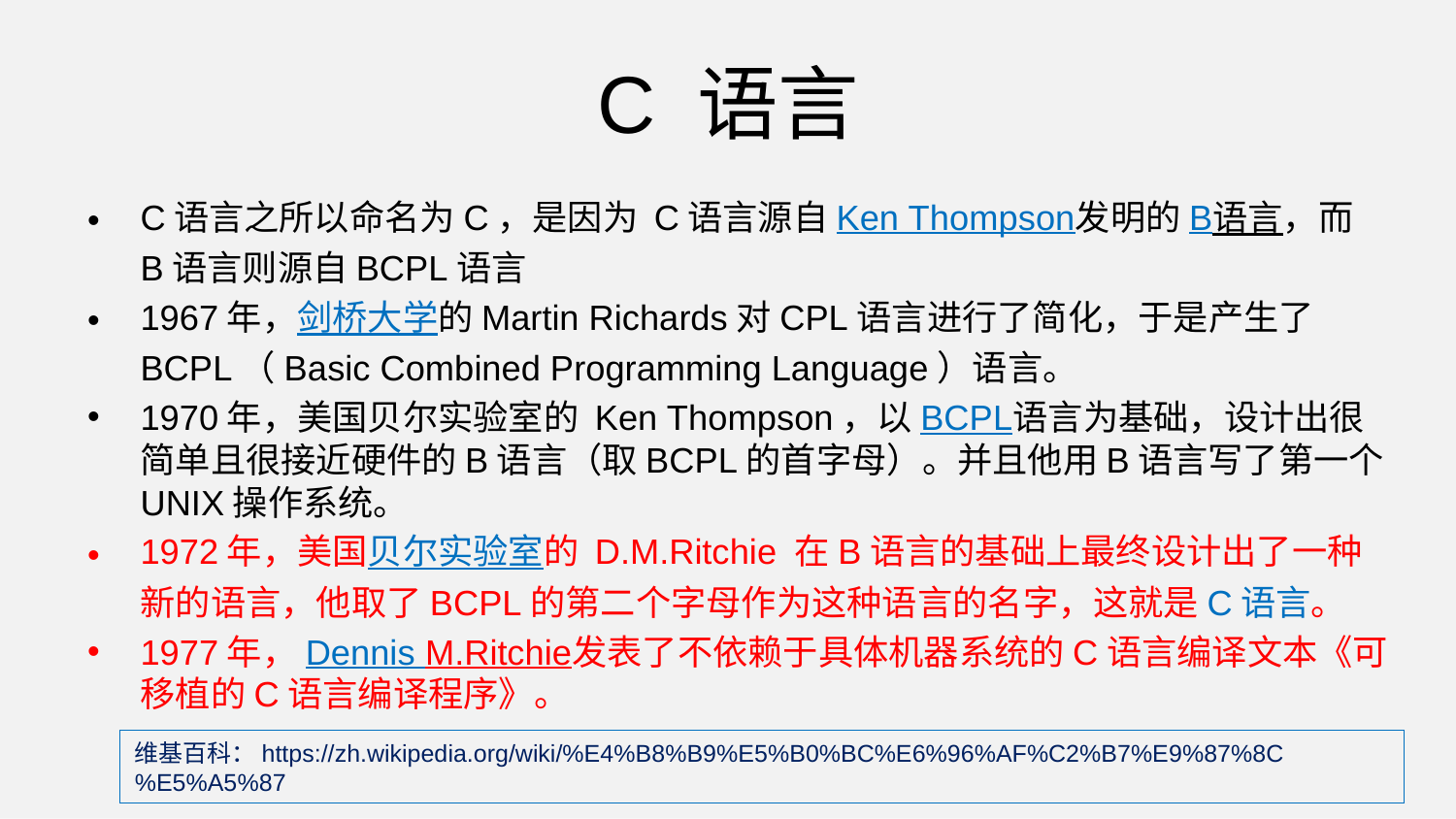

# C 语言
C语言之所以命名为C，是因为 C语言源自Ken Thompson发明的B语言，而 B语言则源自BCPL语言
1967年，剑桥大学的Martin Richards对CPL语言进行了简化，于是产生了BCPL（Basic Combined Programming Language）语言。
1970年，美国贝尔实验室的 Ken Thompson，以BCPL语言为基础，设计出很简单且很接近硬件的B语言（取BCPL的首字母）。并且他用B语言写了第一个UNIX操作系统。
1972年，美国贝尔实验室的 D.M.Ritchie 在B语言的基础上最终设计出了一种新的语言，他取了BCPL的第二个字母作为这种语言的名字，这就是C语言。
1977年，Dennis M.Ritchie发表了不依赖于具体机器系统的C语言编译文本《可移植的C语言编译程序》。
维基百科：https://zh.wikipedia.org/wiki/%E4%B8%B9%E5%B0%BC%E6%96%AF%C2%B7%E9%87%8C%E5%A5%87